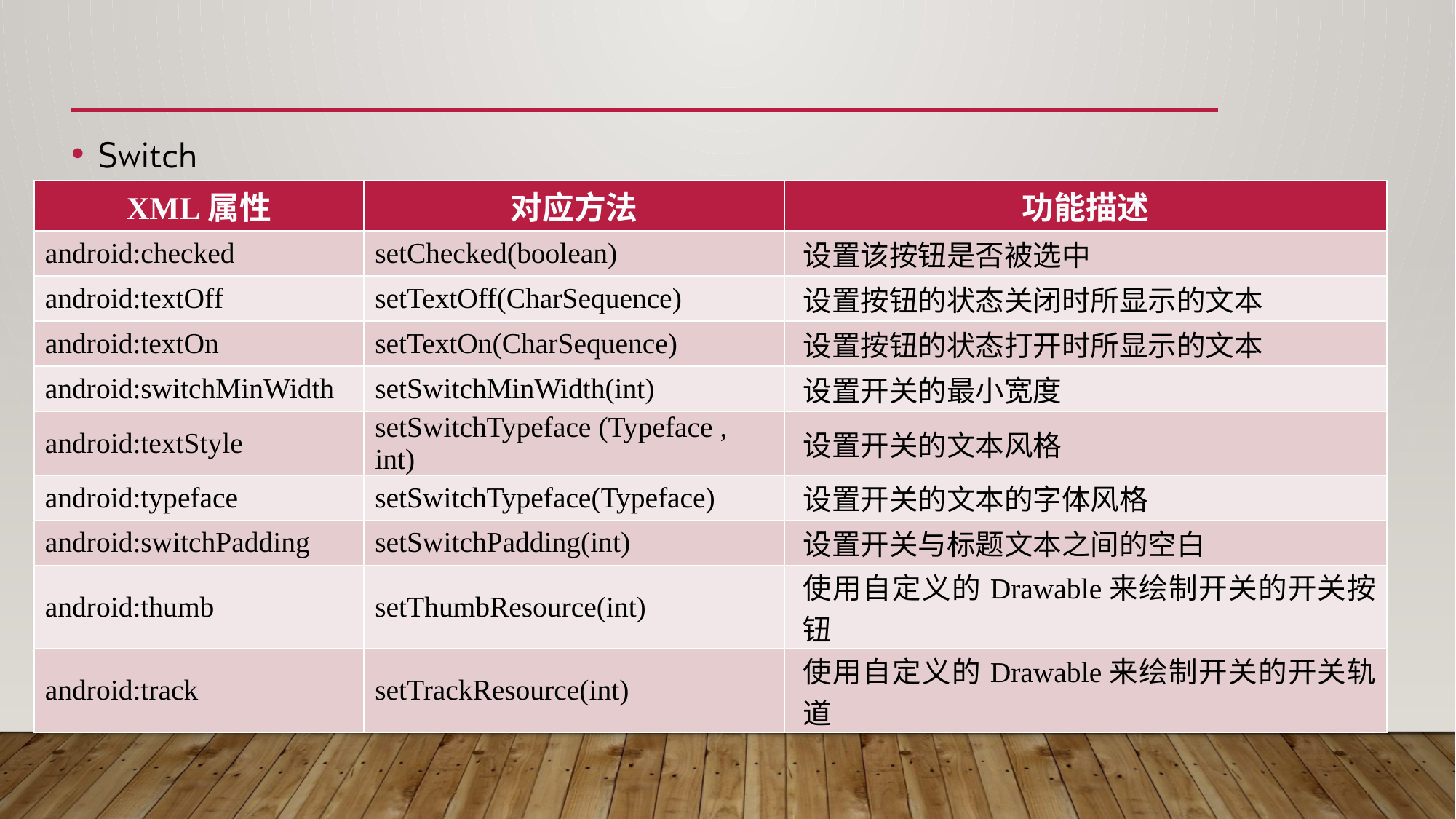

Switch
| XML属性 | 对应方法 | 功能描述 |
| --- | --- | --- |
| android:checked | setChecked(boolean) | 设置该按钮是否被选中 |
| android:textOff | setTextOff(CharSequence) | 设置按钮的状态关闭时所显示的文本 |
| android:textOn | setTextOn(CharSequence) | 设置按钮的状态打开时所显示的文本 |
| android:switchMinWidth | setSwitchMinWidth(int) | 设置开关的最小宽度 |
| android:textStyle | setSwitchTypeface (Typeface , int) | 设置开关的文本风格 |
| android:typeface | setSwitchTypeface(Typeface) | 设置开关的文本的字体风格 |
| android:switchPadding | setSwitchPadding(int) | 设置开关与标题文本之间的空白 |
| android:thumb | setThumbResource(int) | 使用自定义的Drawable来绘制开关的开关按钮 |
| android:track | setTrackResource(int) | 使用自定义的Drawable来绘制开关的开关轨道 |